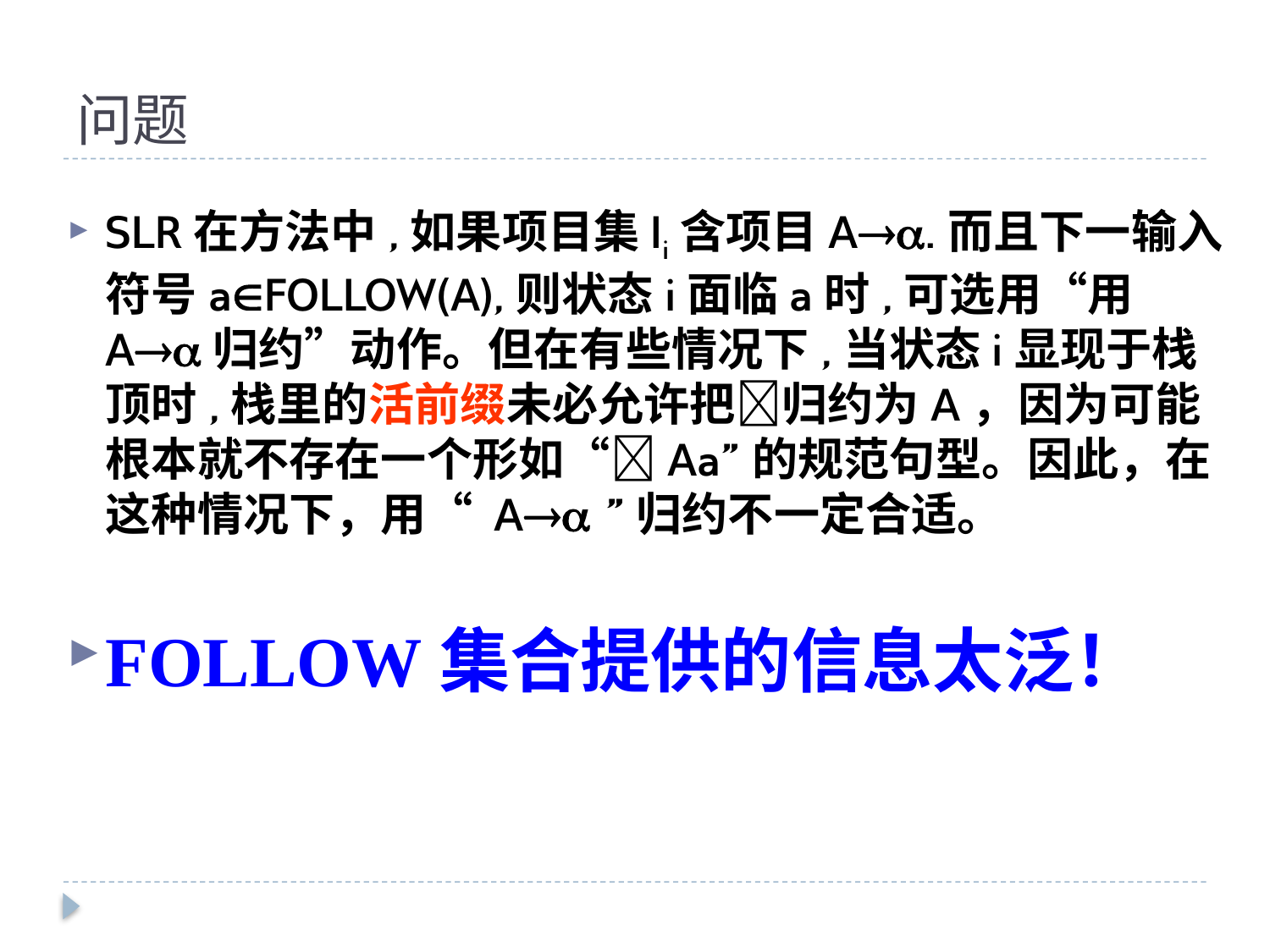

# 问题
SLR在方法中,如果项目集Ii含项目A→α.而且下一输入符号a∈FOLLOW(A),则状态i面临a时,可选用“用A→α归约”动作。但在有些情况下,当状态i显现于栈顶时,栈里的活前缀未必允许把α归约为A，因为可能根本就不存在一个形如“βAa”的规范句型。因此，在这种情况下，用“ A→α ”归约不一定合适。

FOLLOW集合提供的信息太泛！